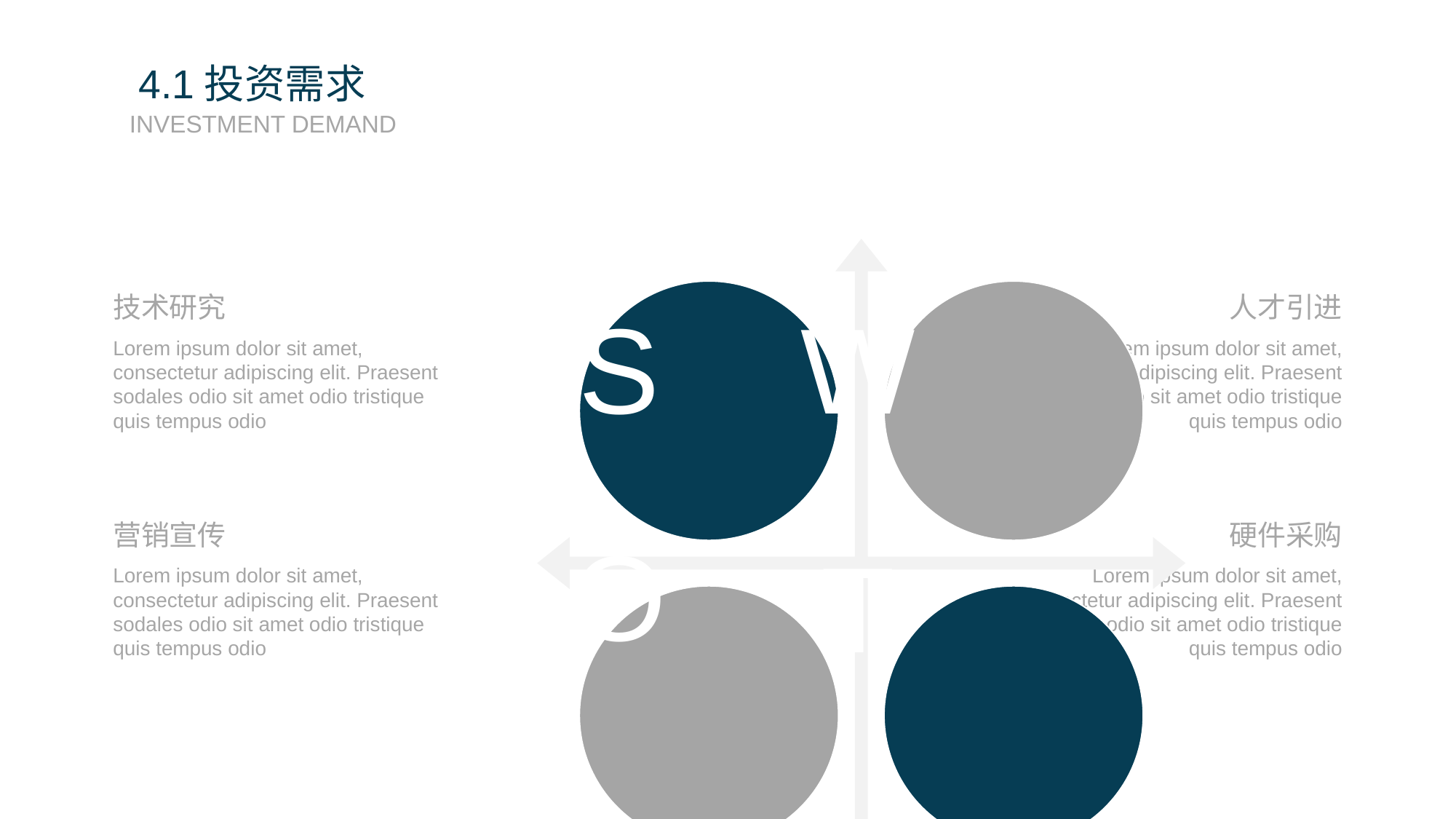

4.1投资需求
INVESTMENT DEMAND

S
W
O
T
技术研究
Lorem ipsum dolor sit amet, consectetur adipiscing elit. Praesent sodales odio sit amet odio tristique quis tempus odio
人才引进
Lorem ipsum dolor sit amet, consectetur adipiscing elit. Praesent sodales odio sit amet odio tristique quis tempus odio
营销宣传
Lorem ipsum dolor sit amet, consectetur adipiscing elit. Praesent sodales odio sit amet odio tristique quis tempus odio
硬件采购
Lorem ipsum dolor sit amet, consectetur adipiscing elit. Praesent sodales odio sit amet odio tristique quis tempus odio